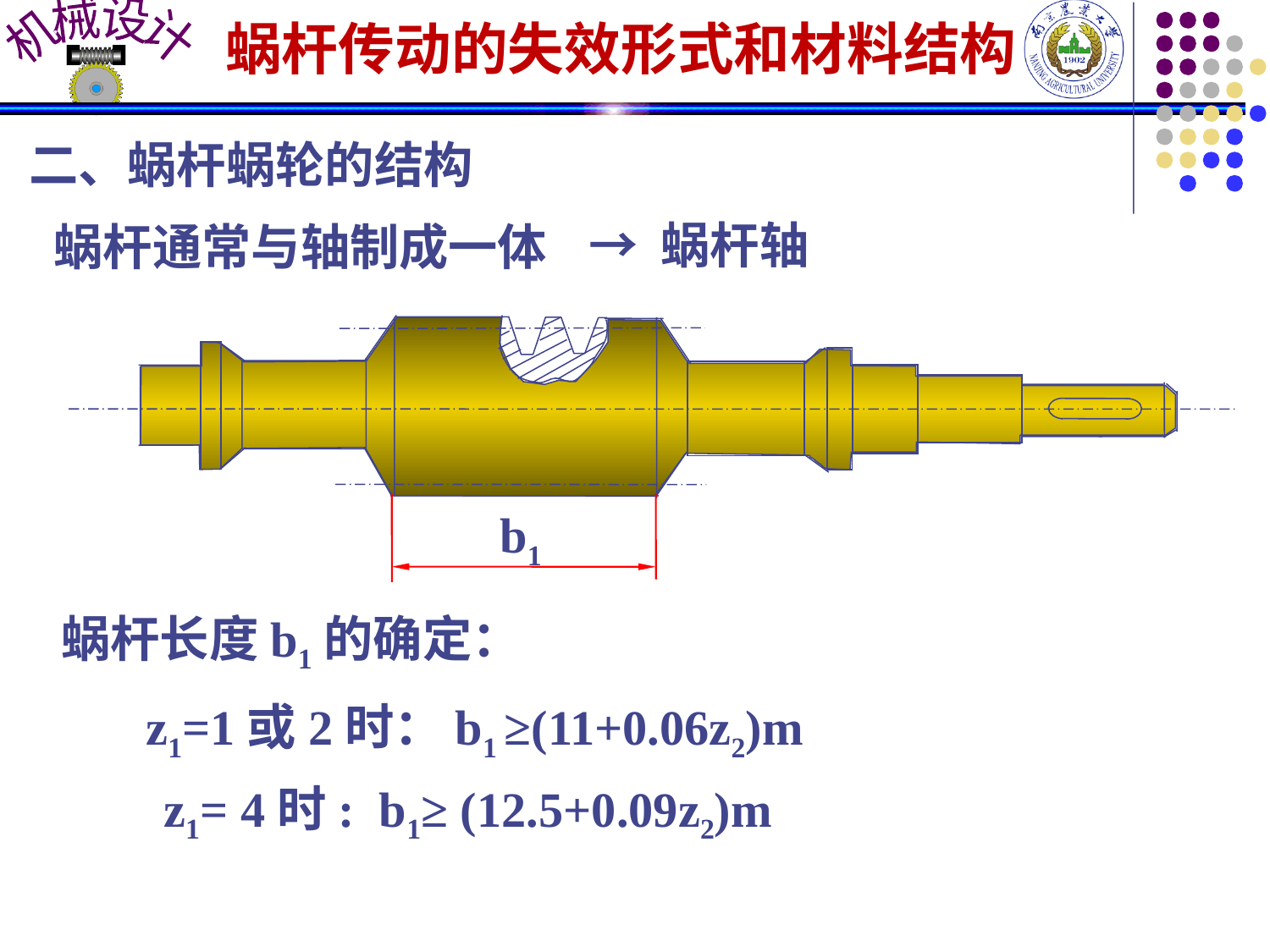

蜗杆传动的失效形式和材料结构
二、蜗杆蜗轮的结构
→ 蜗杆轴
蜗杆通常与轴制成一体

b1

蜗杆长度b1的确定：
z1=1或2时：b1 ≥(11+0.06z2)m
z1= 4时:  b1≥ (12.5+0.09z2)m